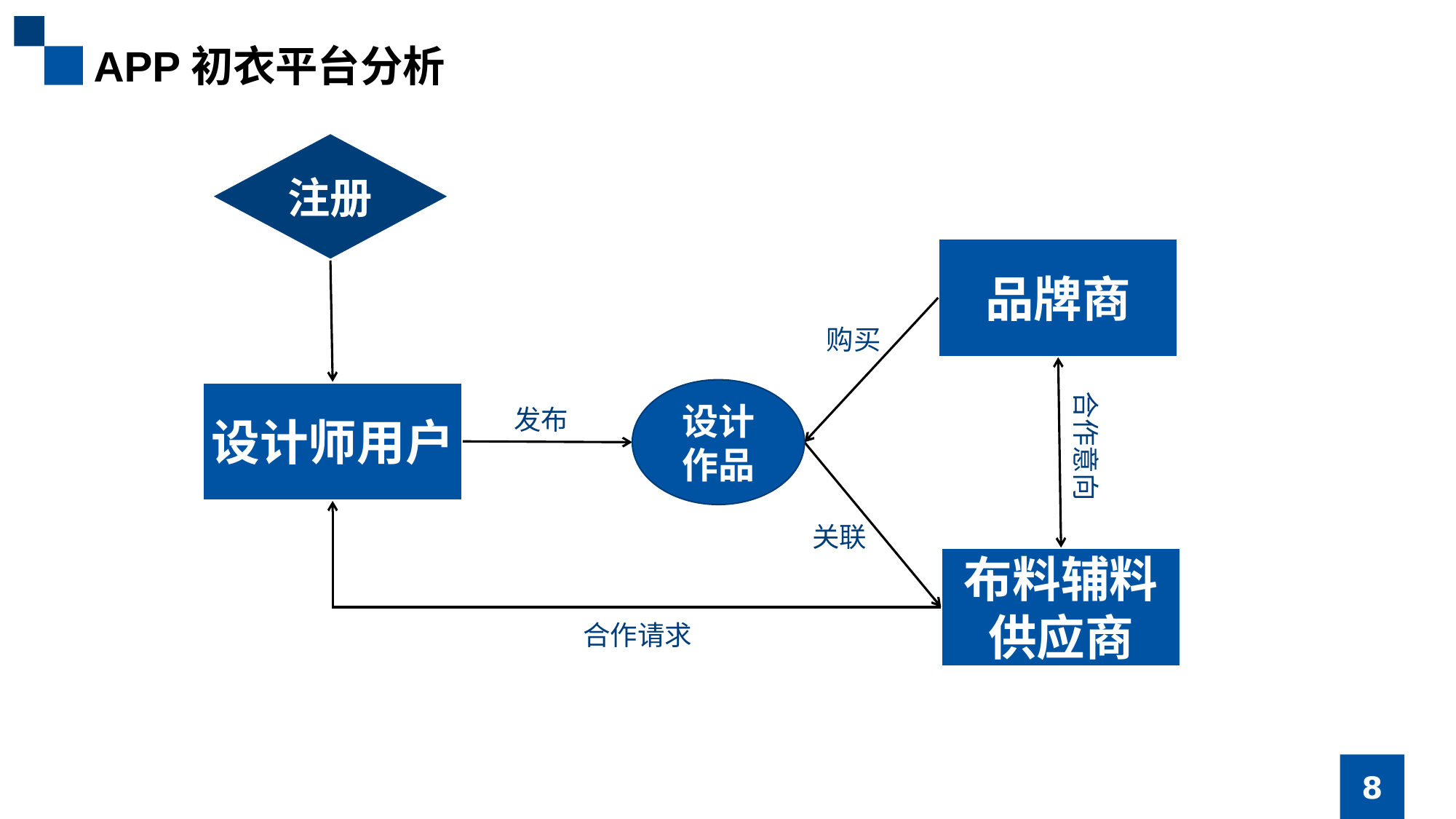

APP初衣平台分析
注册
品牌商
购买
设计作品
合作意向
设计师用户
发布
关联
布料辅料供应商
合作请求
8